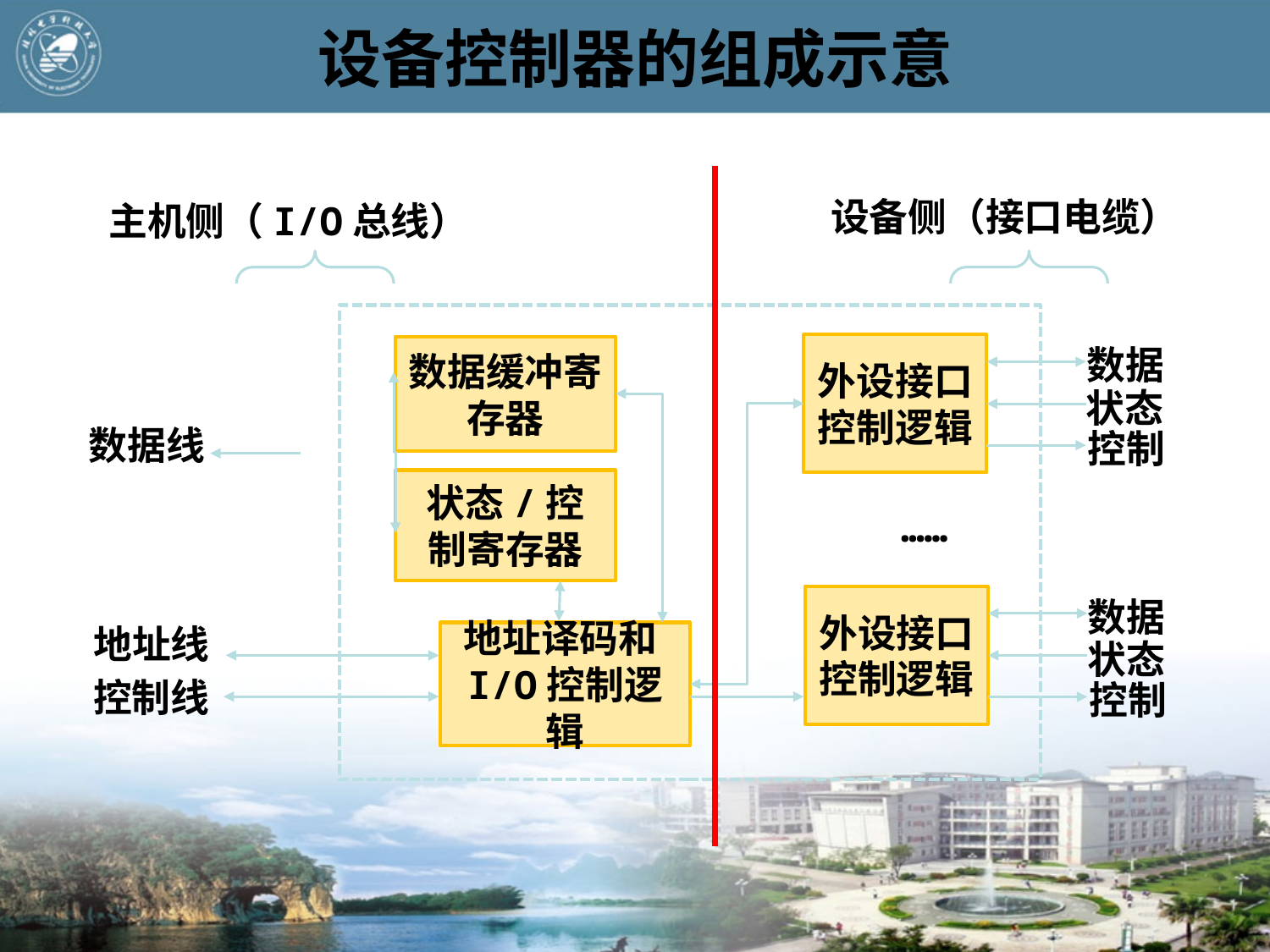

# 设备控制器的组成示意

设备侧（接口电缆）
主机侧（I/O总线）

外设接口控制逻辑
数据
状态
控制
数据缓冲寄存器
数据线
状态/控制寄存器
……
外设接口控制逻辑
数据
状态
控制
地址线
地址译码和I/O控制逻辑
控制线